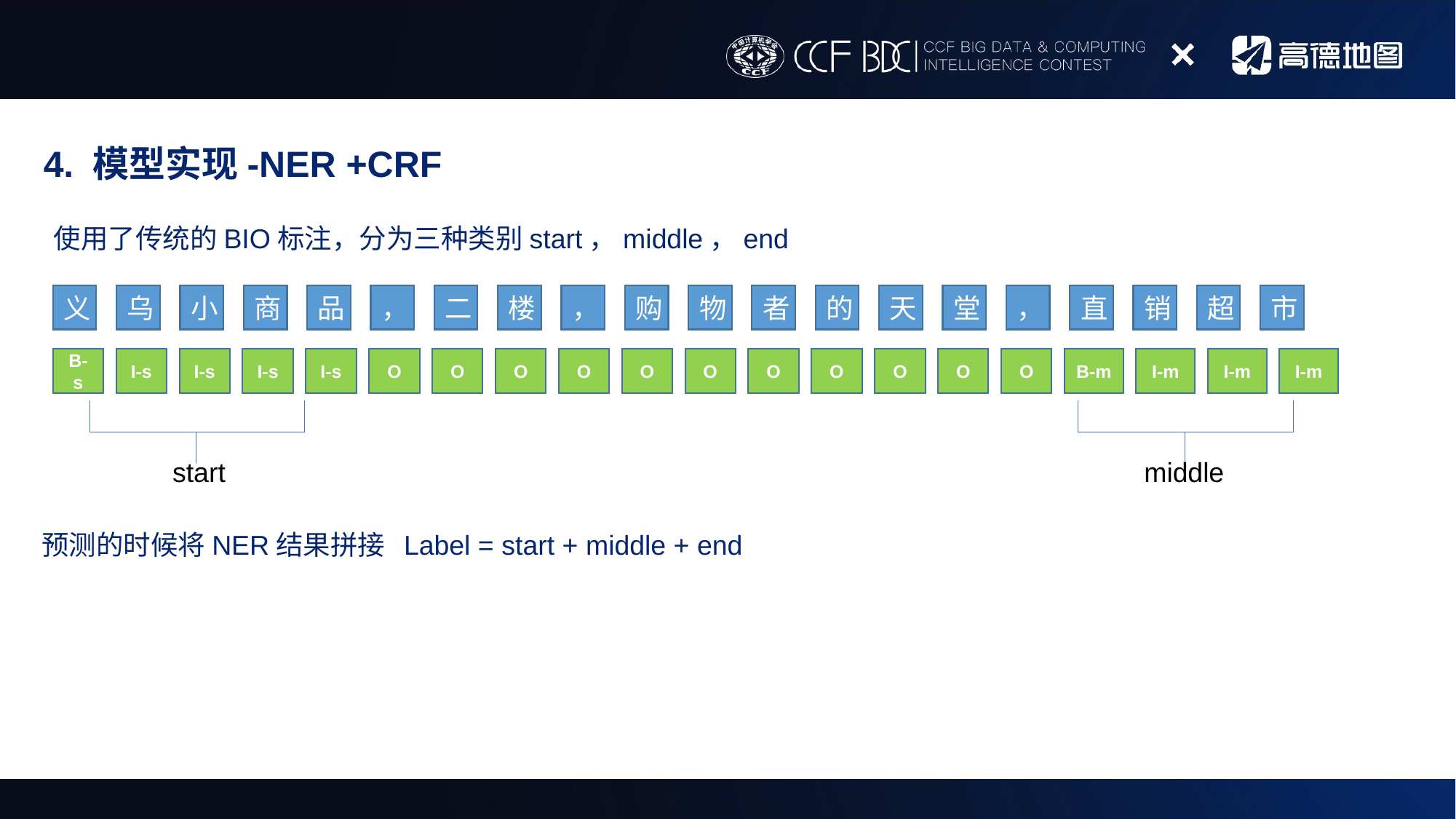

4. 模型实现-NER +CRF
使用了传统的BIO标注，分为三种类别start，middle，end

义
乌
小
商
品
，
二
楼
，
购
物
者
的
天
堂
，
直
销
超
市

B-s
I-s
I-s
I-s
I-s
O
O
O
O
O
O
O
O
O
O
O
B-m
I-m
I-m
I-m
start
middle
预测的时候将NER结果拼接  Label = start + middle + end